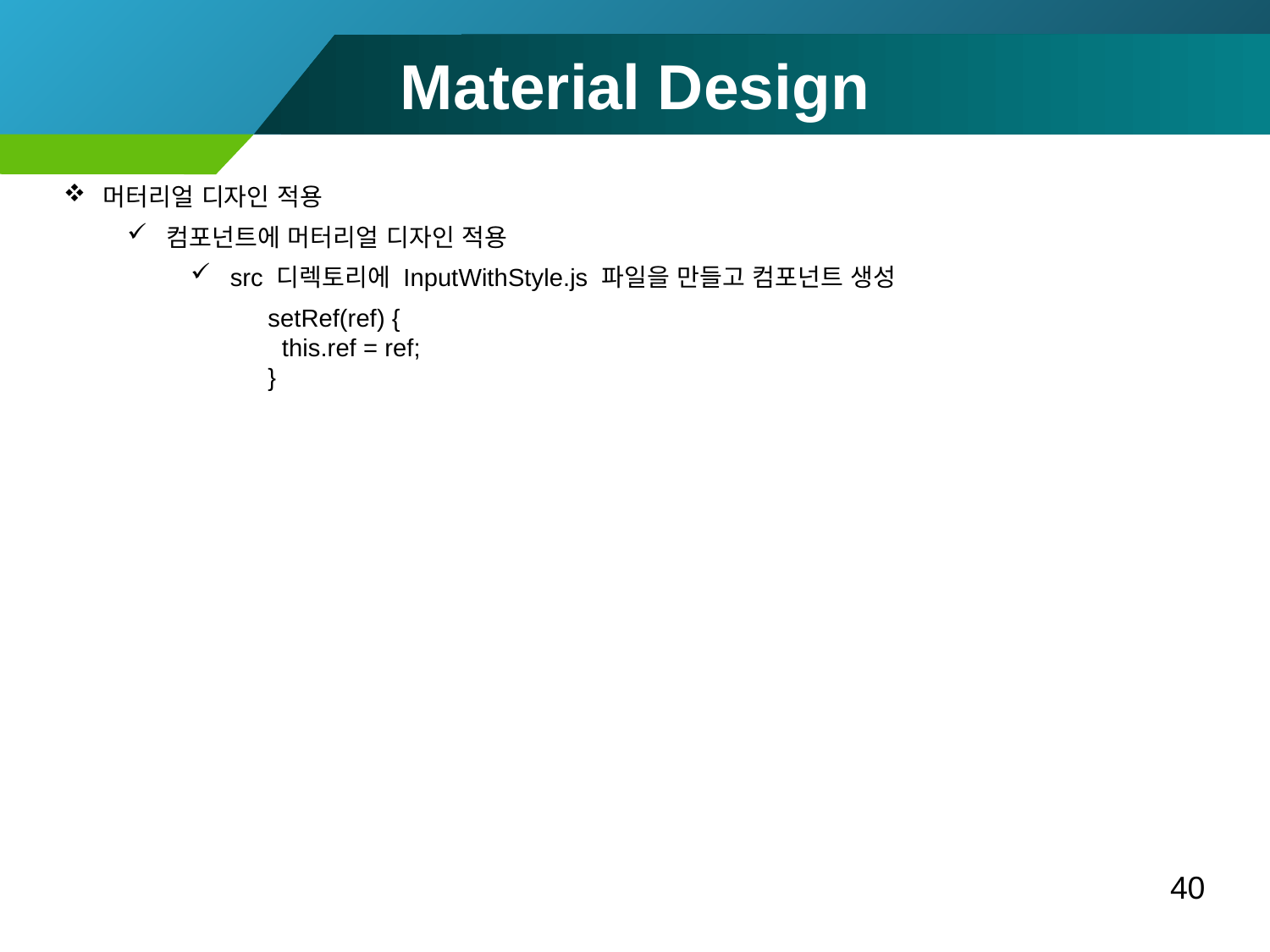

Material Design
머터리얼 디자인 적용
컴포넌트에 머터리얼 디자인 적용
src 디렉토리에 InputWithStyle.js 파일을 만들고 컴포넌트 생성
  setRef(ref) {
    this.ref = ref;
  }

40